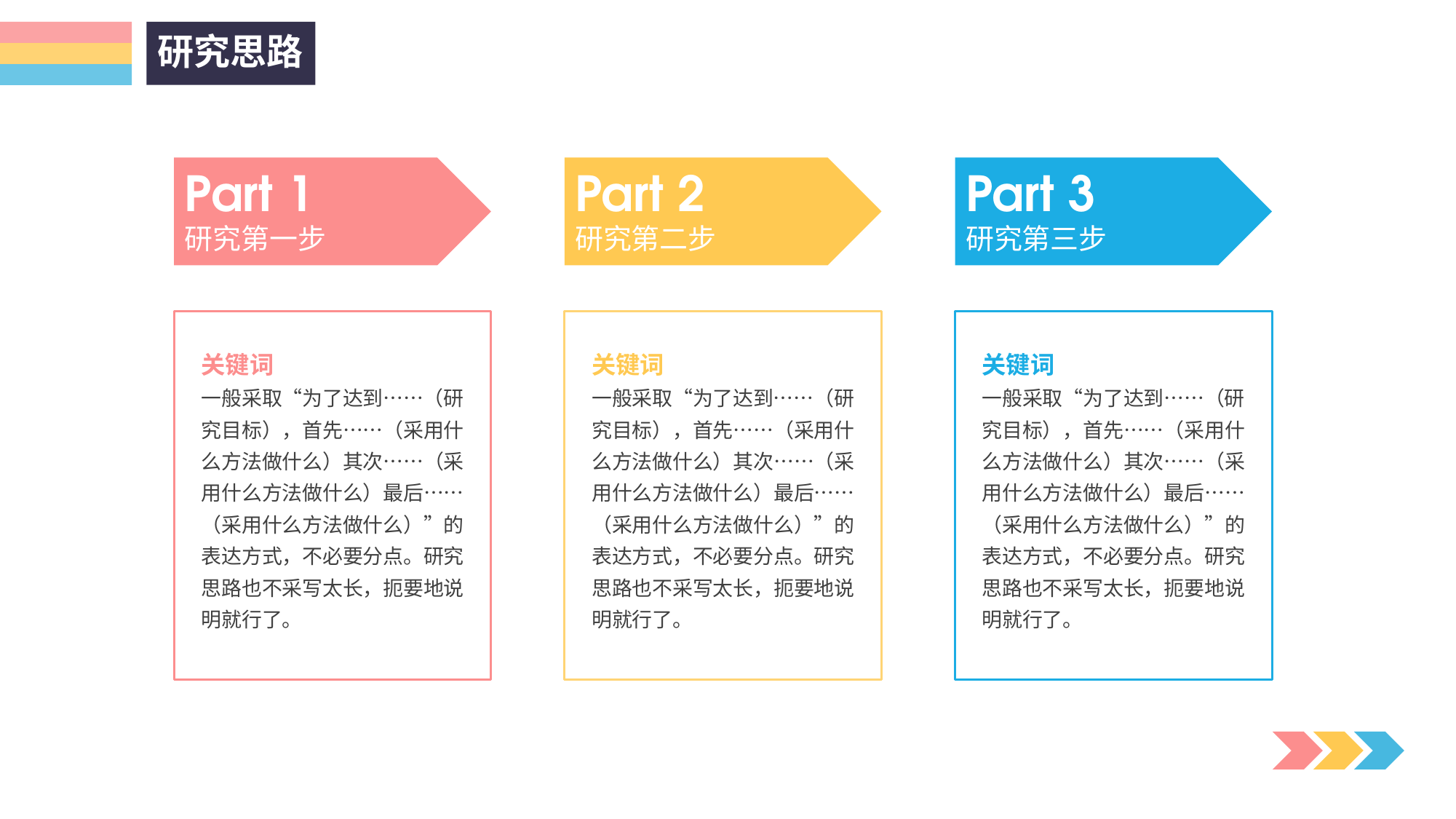

研究思路
Part 1
研究第一步

关键词
一般采取“为了达到……（研究目标），首先……（采用什么方法做什么）其次……（采用什么方法做什么）最后……（采用什么方法做什么）”的表达方式，不必要分点。研究思路也不采写太长，扼要地说明就行了。
Part 2
研究第二步

关键词
一般采取“为了达到……（研究目标），首先……（采用什么方法做什么）其次……（采用什么方法做什么）最后……（采用什么方法做什么）”的表达方式，不必要分点。研究思路也不采写太长，扼要地说明就行了。
Part 3
研究第三步

关键词
一般采取“为了达到……（研究目标），首先……（采用什么方法做什么）其次……（采用什么方法做什么）最后……（采用什么方法做什么）”的表达方式，不必要分点。研究思路也不采写太长，扼要地说明就行了。